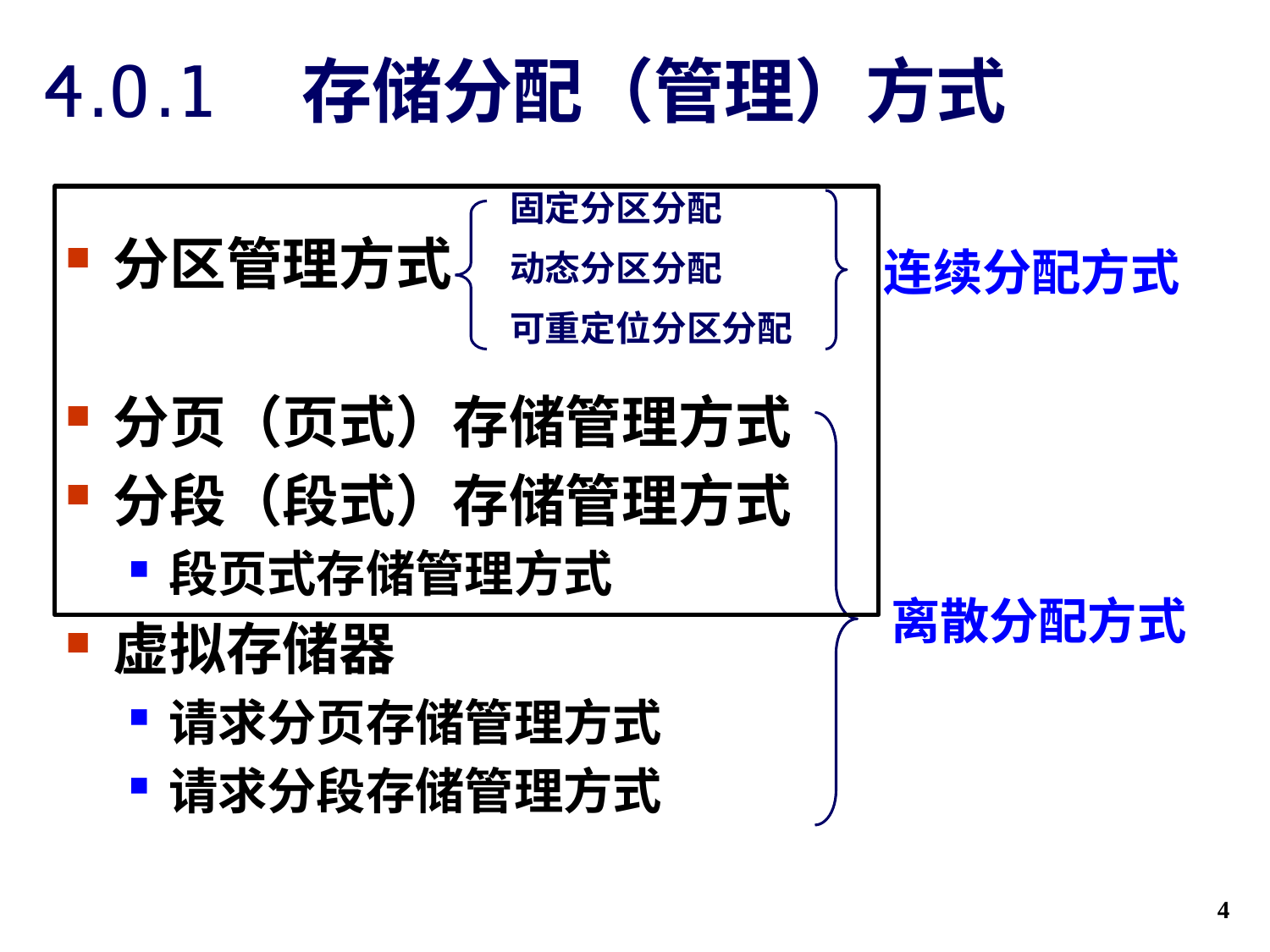

# 4.0.1   存储分配（管理）方式
固定分区分配
动态分区分配
可重定位分区分配

分区管理方式

分页（页式）存储管理方式
分段（段式）存储管理方式
段页式存储管理方式
虚拟存储器
请求分页存储管理方式
请求分段存储管理方式
连续分配方式

离散分配方式
4